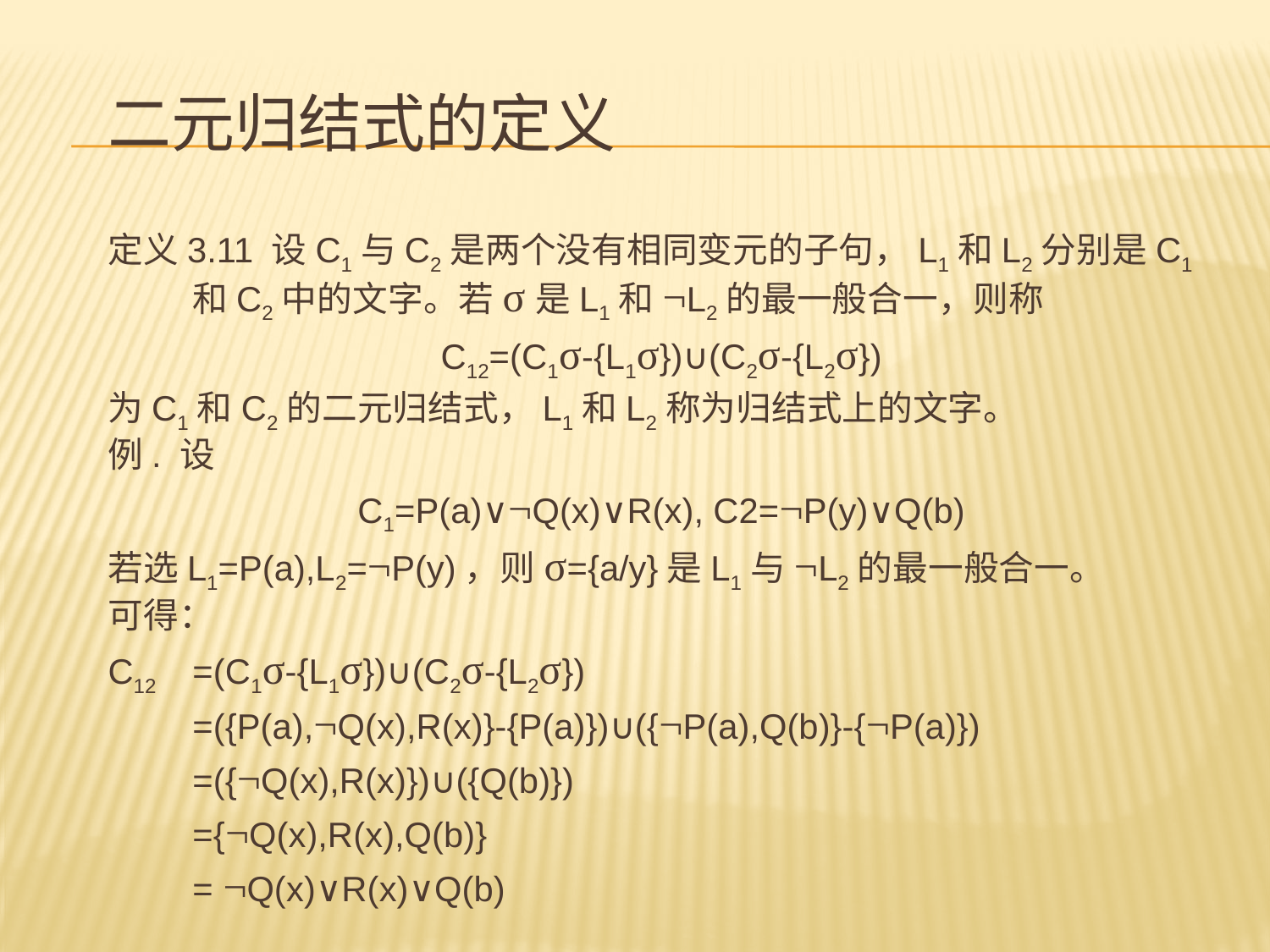

# 二元归结式的定义
定义3.11 设C1与C2是两个没有相同变元的子句，L1和L2分别是C1和C2中的文字。若σ是L1和¬L2的最一般合一，则称
C12=(C1σ-{L1σ})∪(C2σ-{L2σ})
为C1和C2的二元归结式，L1和L2称为归结式上的文字。
例. 设
C1=P(a)∨¬Q(x)∨R(x), C2=¬P(y)∨Q(b)
若选L1=P(a),L2=¬P(y)，则σ={a/y}是L1与¬L2的最一般合一。
可得：
C12	=(C1σ-{L1σ})∪(C2σ-{L2σ})
	=({P(a),¬Q(x),R(x)}-{P(a)})∪({¬P(a),Q(b)}-{¬P(a)})
	=({¬Q(x),R(x)})∪({Q(b)})
	={¬Q(x),R(x),Q(b)}
	= ¬Q(x)∨R(x)∨Q(b)
34